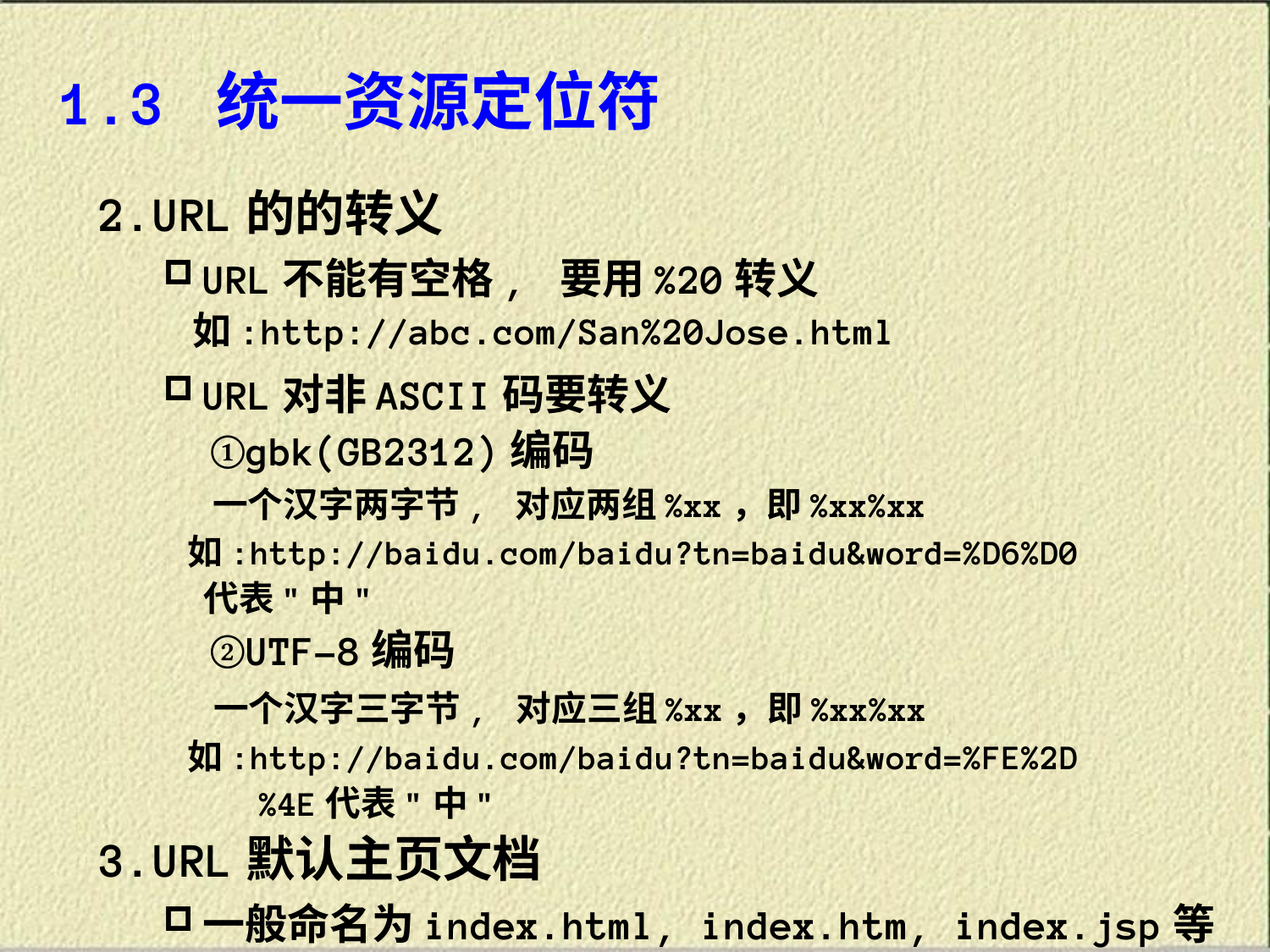

1.3 统一资源定位符
2.URL的的转义
URL不能有空格, 要用%20转义
  如:http://abc.com/San%20Jose.html
URL对非ASCII码要转义
  ①gbk(GB2312)编码
     一个汉字两字节, 对应两组%xx，即%xx%xx
  如:http://baidu.com/baidu?tn=baidu&word=%D6%D0
    代表"中"
  ②UTF-8编码
     一个汉字三字节, 对应三组%xx，即%xx%xx
  如:http://baidu.com/baidu?tn=baidu&word=%FE%2D
     %4E代表"中"
3.URL默认主页文档
一般命名为index.html, index.htm, index.jsp等